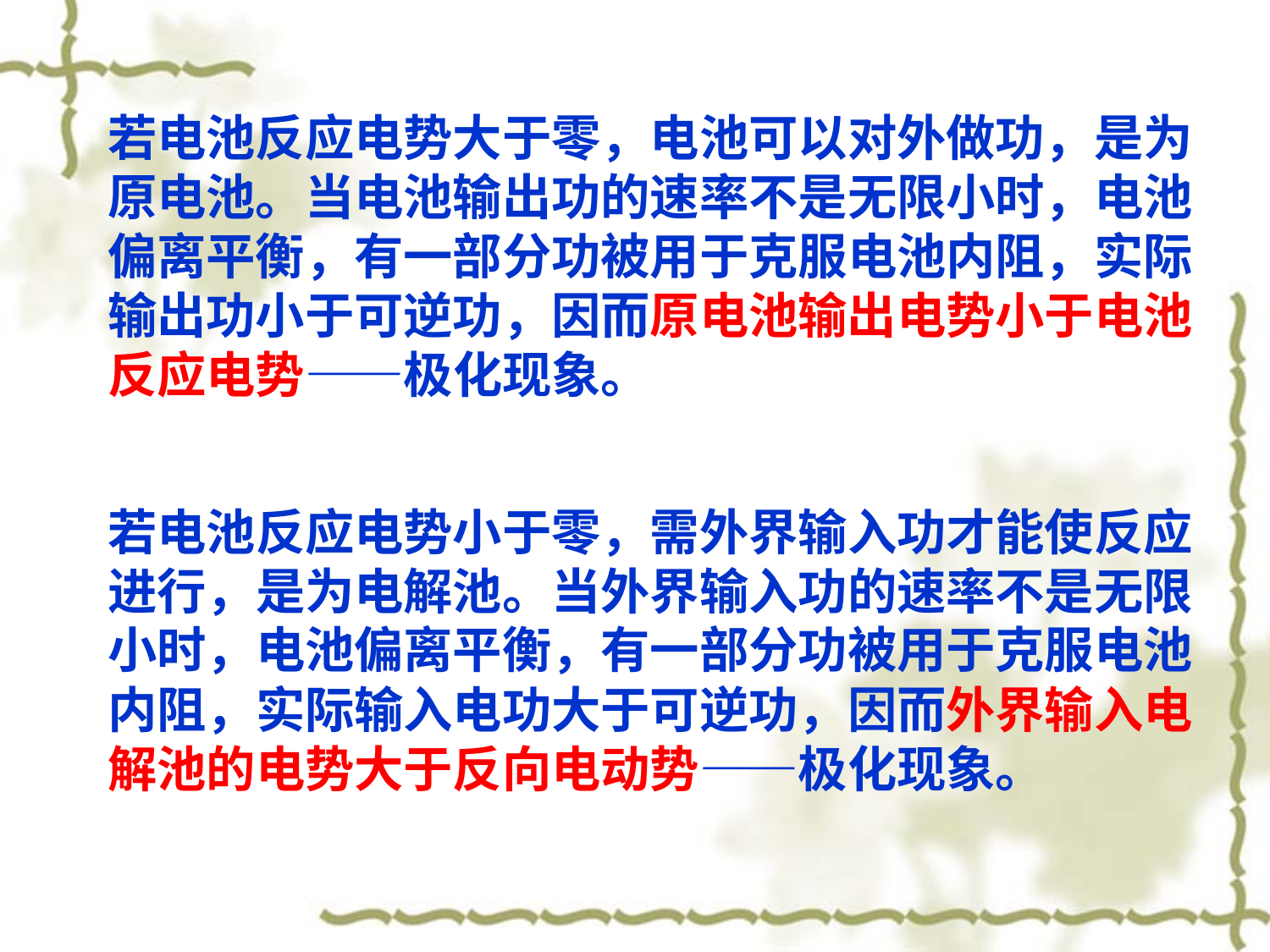

若电池反应电势大于零，电池可以对外做功，是为原电池。当电池输出功的速率不是无限小时，电池偏离平衡，有一部分功被用于克服电池内阻，实际输出功小于可逆功，因而原电池输出电势小于电池反应电势——极化现象。
若电池反应电势小于零，需外界输入功才能使反应进行，是为电解池。当外界输入功的速率不是无限小时，电池偏离平衡，有一部分功被用于克服电池内阻，实际输入电功大于可逆功，因而外界输入电解池的电势大于反向电动势——极化现象。